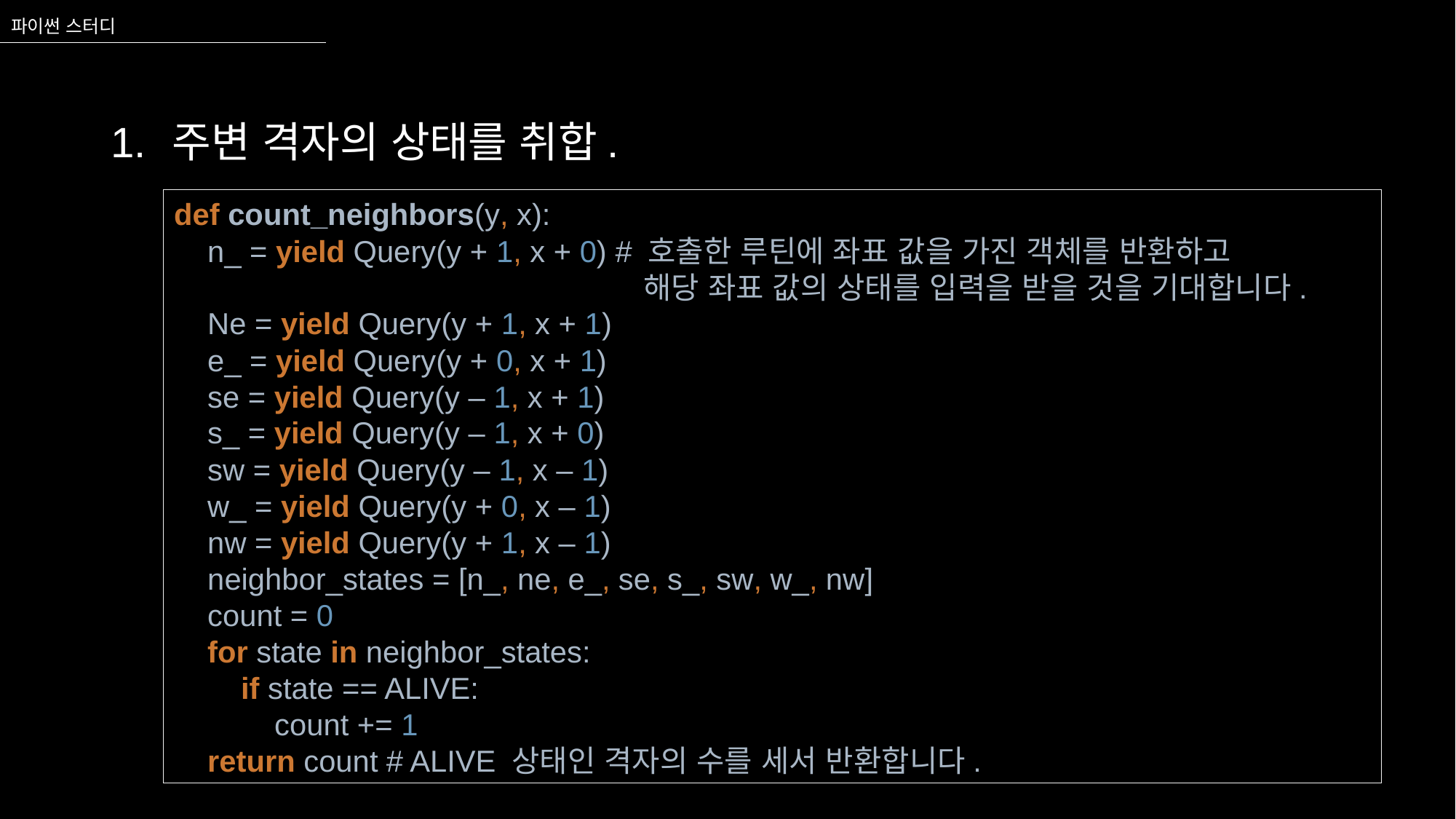

파이썬 스터디
주변 격자의 상태를 취합.
def count_neighbors(y, x):
    n_ = yield Query(y + 1, x + 0) # 호출한 루틴에 좌표 값을 가진 객체를 반환하고
				   해당 좌표 값의 상태를 입력을 받을 것을 기대합니다.
    Ne = yield Query(y + 1, x + 1)
    e_ = yield Query(y + 0, x + 1)
    se = yield Query(y – 1, x + 1)
    s_ = yield Query(y – 1, x + 0)
    sw = yield Query(y – 1, x – 1)
    w_ = yield Query(y + 0, x – 1)
    nw = yield Query(y + 1, x – 1)
    neighbor_states = [n_, ne, e_, se, s_, sw, w_, nw]
    count = 0
    for state in neighbor_states:
        if state == ALIVE:
            count += 1
    return count # ALIVE 상태인 격자의 수를 세서 반환합니다.